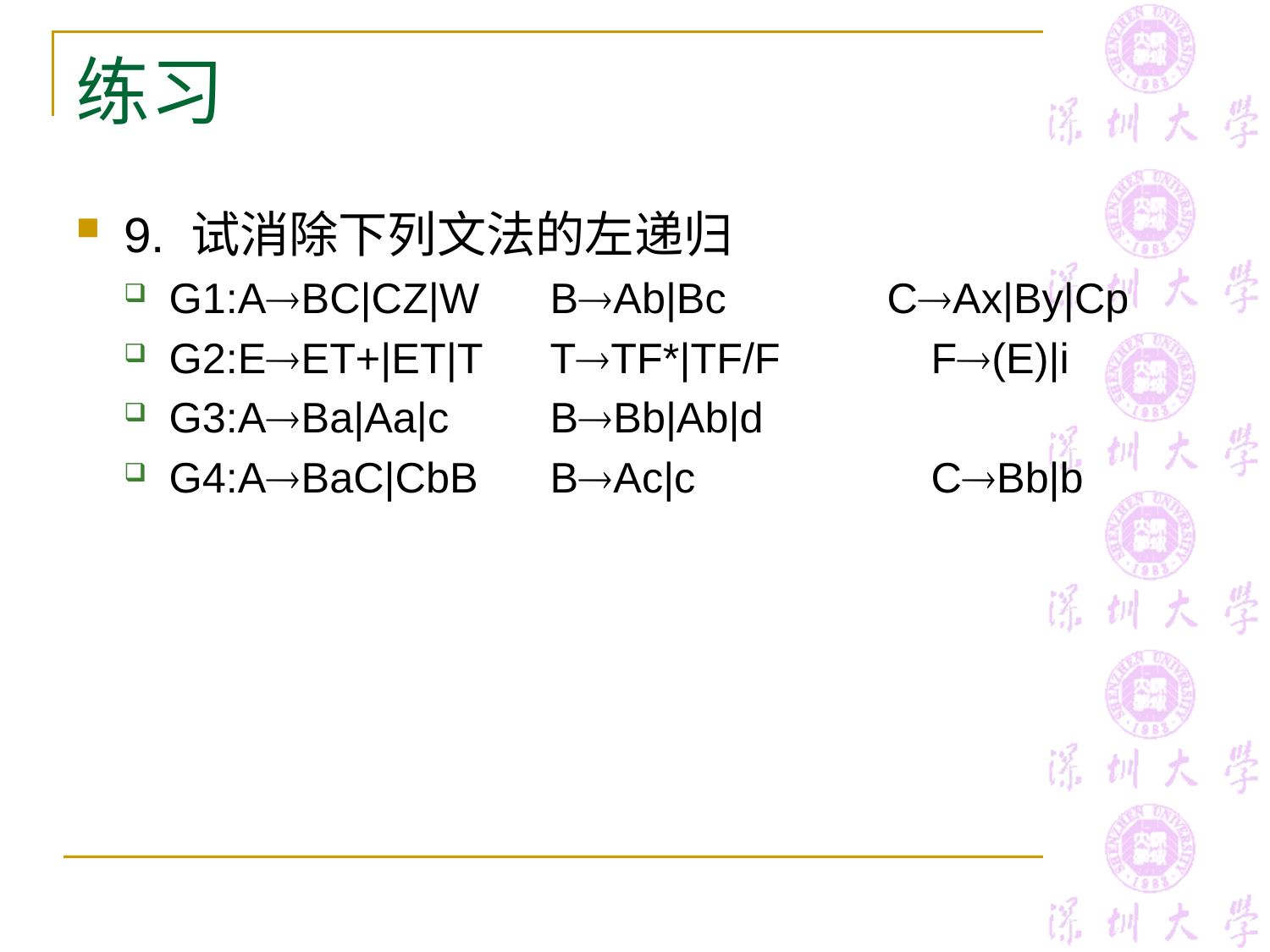

# 练习
9. 试消除下列文法的左递归
G1:A→BC|CZ|W	B→Ab|Bc	       C→Ax|By|Cp
G2:E→ET+|ET|T	T→TF*|TF/F		F→(E)|i
G3:A→Ba|Aa|c	B→Bb|Ab|d
G4:A→BaC|CbB	B→Ac|c		C→Bb|b